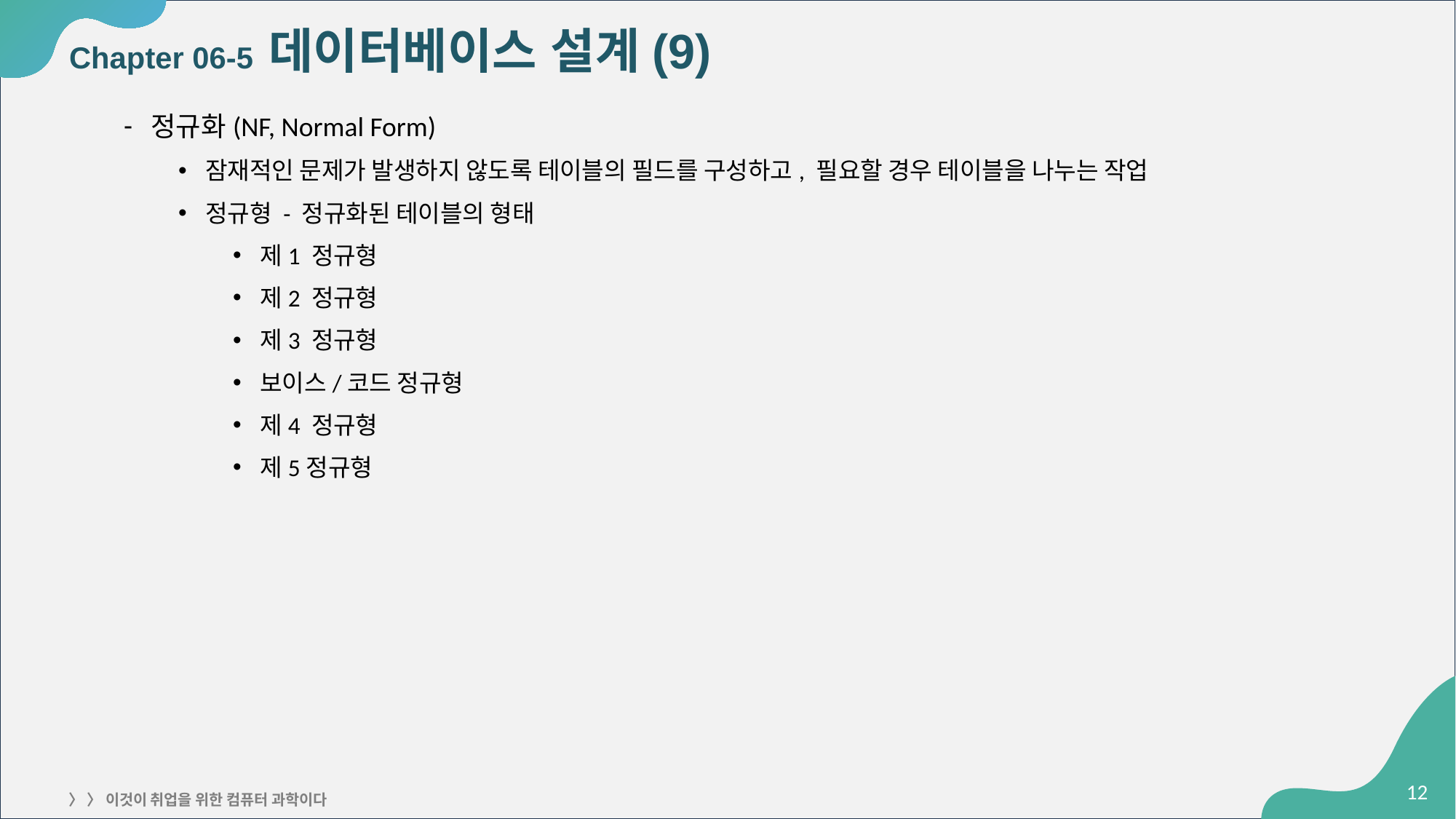

# Chapter 06-5 데이터베이스 설계(9)
정규화(NF, Normal Form)
잠재적인 문제가 발생하지 않도록 테이블의 필드를 구성하고, 필요할 경우 테이블을 나누는 작업
정규형 - 정규화된 테이블의 형태
제1 정규형
제2 정규형
제3 정규형
보이스/코드 정규형
제4 정규형
제5정규형
12
〉 〉 이것이 취업을 위한 컴퓨터 과학이다